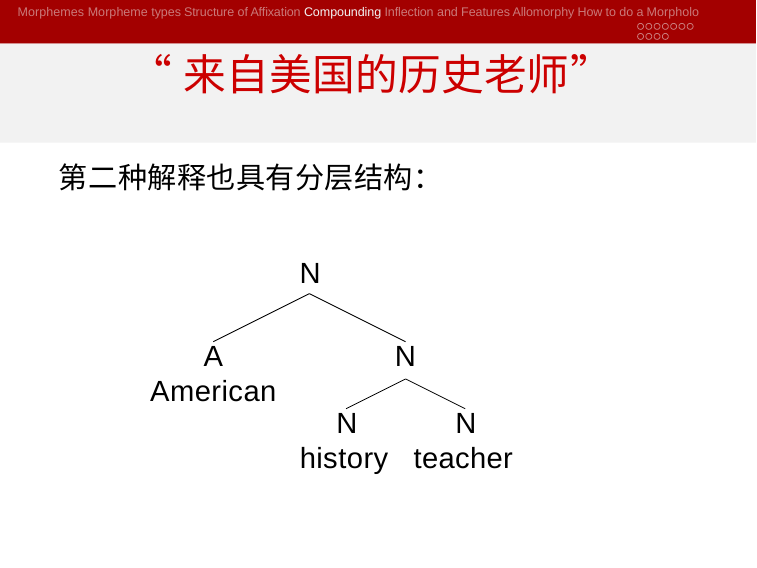

Morphemes Morpheme types Structure of Affixation Compounding Inflection and Features Allomorphy How to do a Morpholo
# “来自美国的历史老师”
第二种解释也具有分层结构：

N

A
American
N

N	N
history	teacher